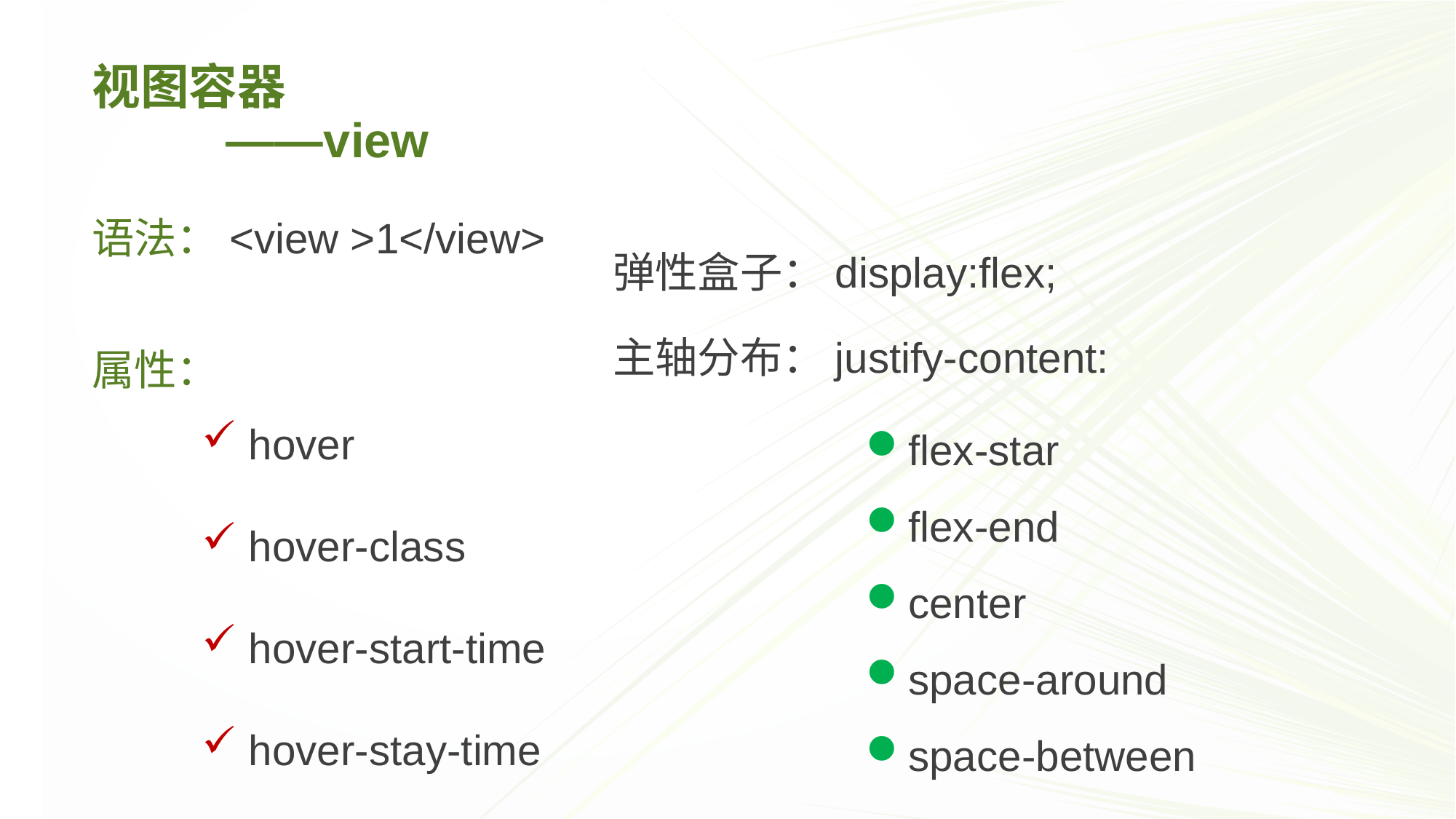

视图容器
          ——view
语法：<view >1</view>
弹性盒子：display:flex;
主轴分布：justify-content:

属性：
 hover
 hover-class
 hover-start-time
 hover-stay-time

flex-star
flex-end
center
space-around
space-between